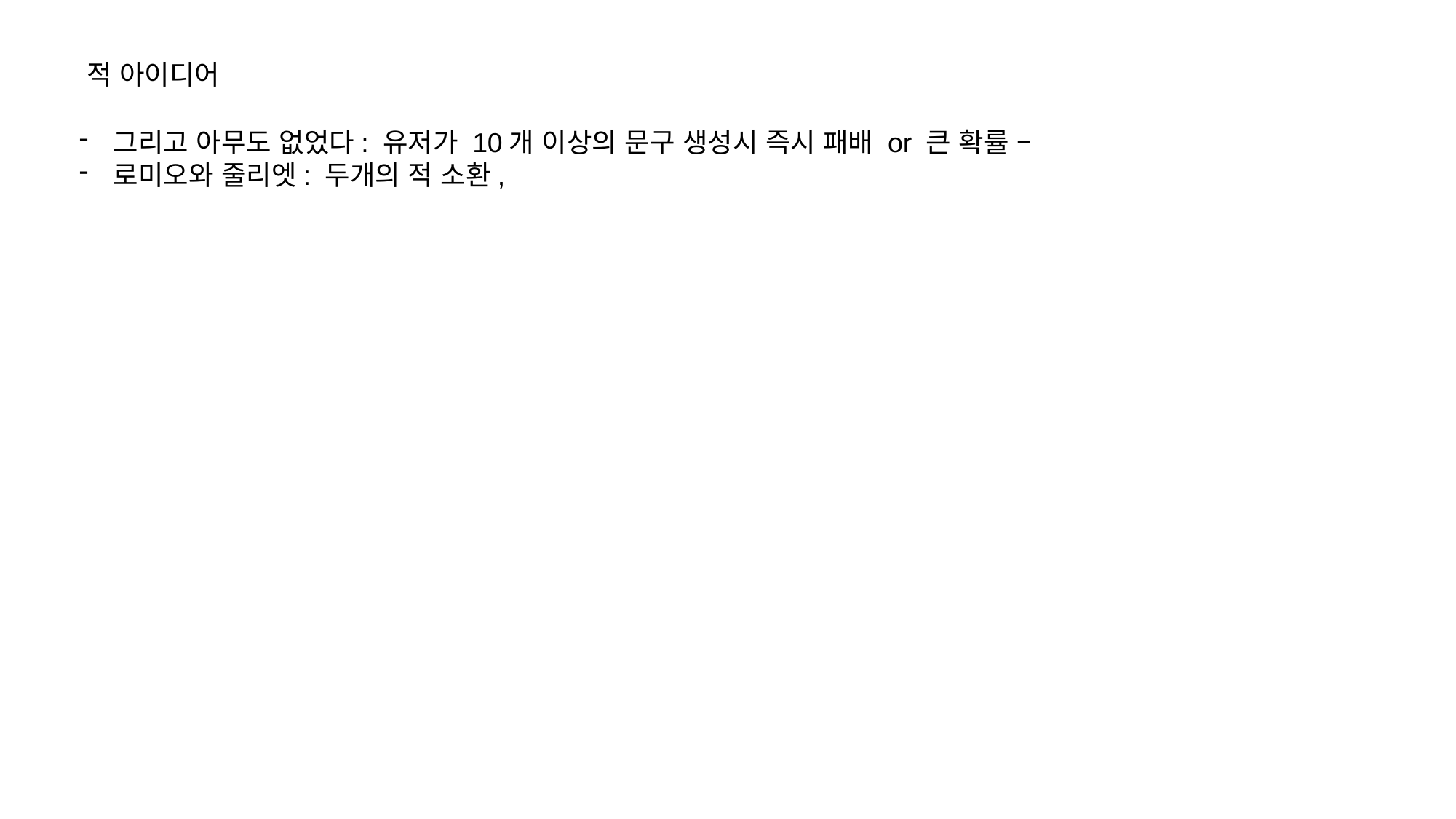

적 아이디어
그리고 아무도 없었다: 유저가 10개 이상의 문구 생성시 즉시 패배 or 큰 확률 –
로미오와 줄리엣: 두개의 적 소환,